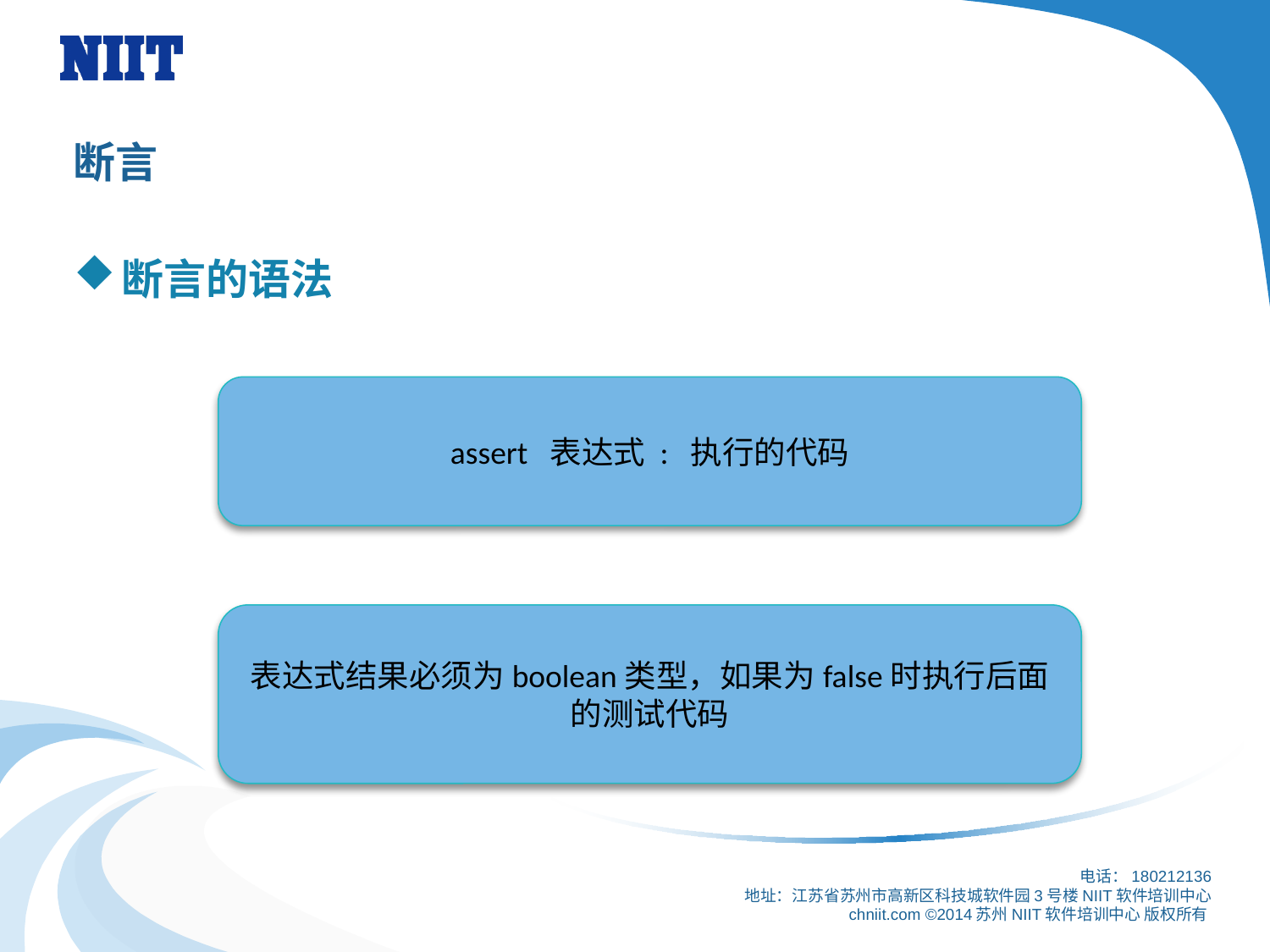

# 断言
断言的语法

assert  表达式 :  执行的代码
表达式结果必须为boolean类型，如果为false时执行后面的测试代码